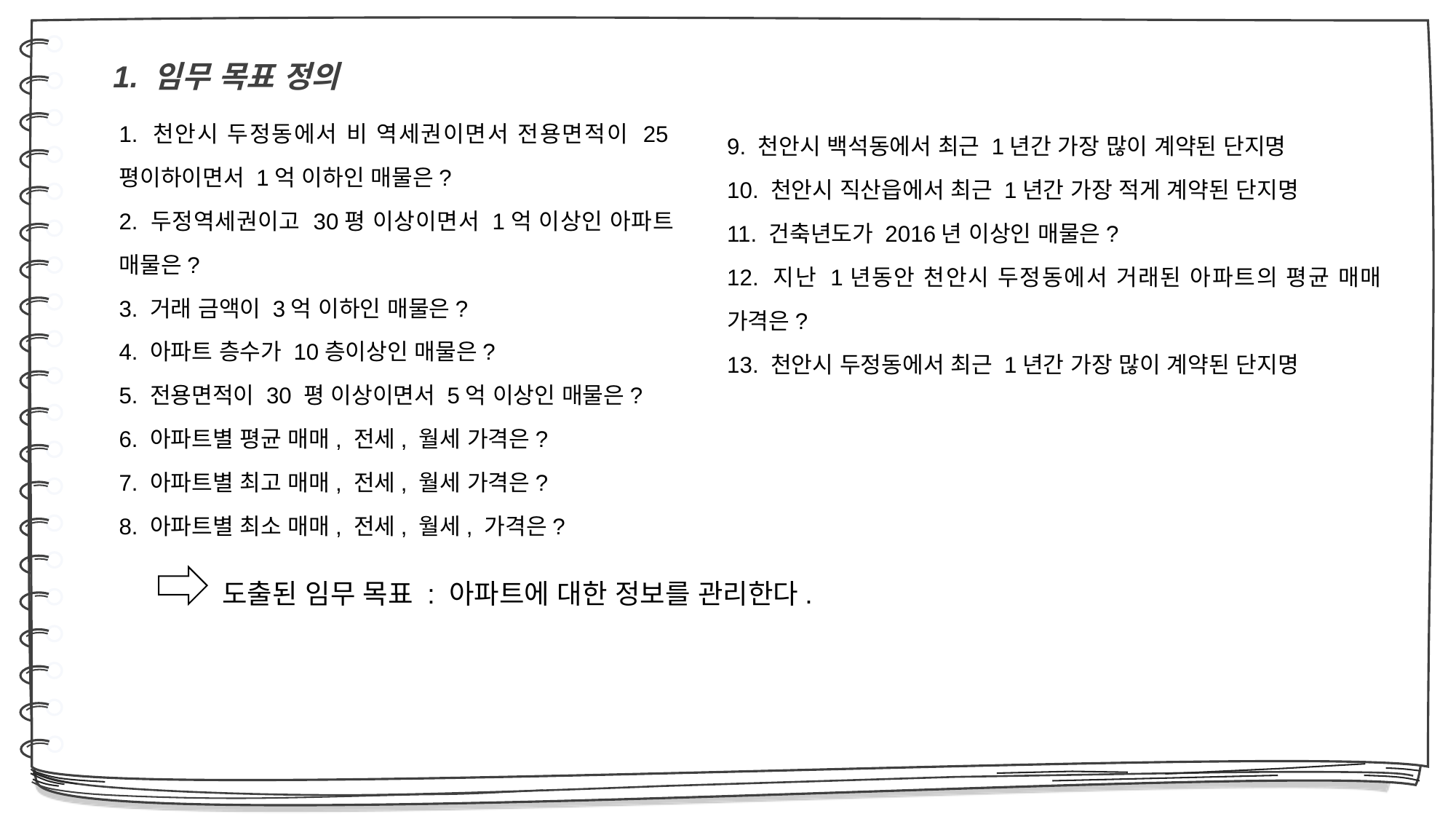

# 1. 임무 목표 정의
1. 천안시 두정동에서 비 역세권이면서 전용면적이 25평이하이면서 1억 이하인 매물은?
2. 두정역세권이고 30평 이상이면서 1억 이상인 아파트 매물은?
3. 거래 금액이 3억 이하인 매물은?
4. 아파트 층수가 10층이상인 매물은?
5. 전용면적이 30 평 이상이면서 5억 이상인 매물은?
6. 아파트별 평균 매매, 전세, 월세 가격은?
7. 아파트별 최고 매매, 전세, 월세 가격은?
8. 아파트별 최소 매매, 전세, 월세, 가격은?
9. 천안시 백석동에서 최근 1년간 가장 많이 계약된 단지명
10. 천안시 직산읍에서 최근 1년간 가장 적게 계약된 단지명
11. 건축년도가 2016년 이상인 매물은?
12. 지난 1년동안 천안시 두정동에서 거래된 아파트의 평균 매매 가격은?
13. 천안시 두정동에서 최근 1년간 가장 많이 계약된 단지명
 도출된 임무 목표 : 아파트에 대한 정보를 관리한다.